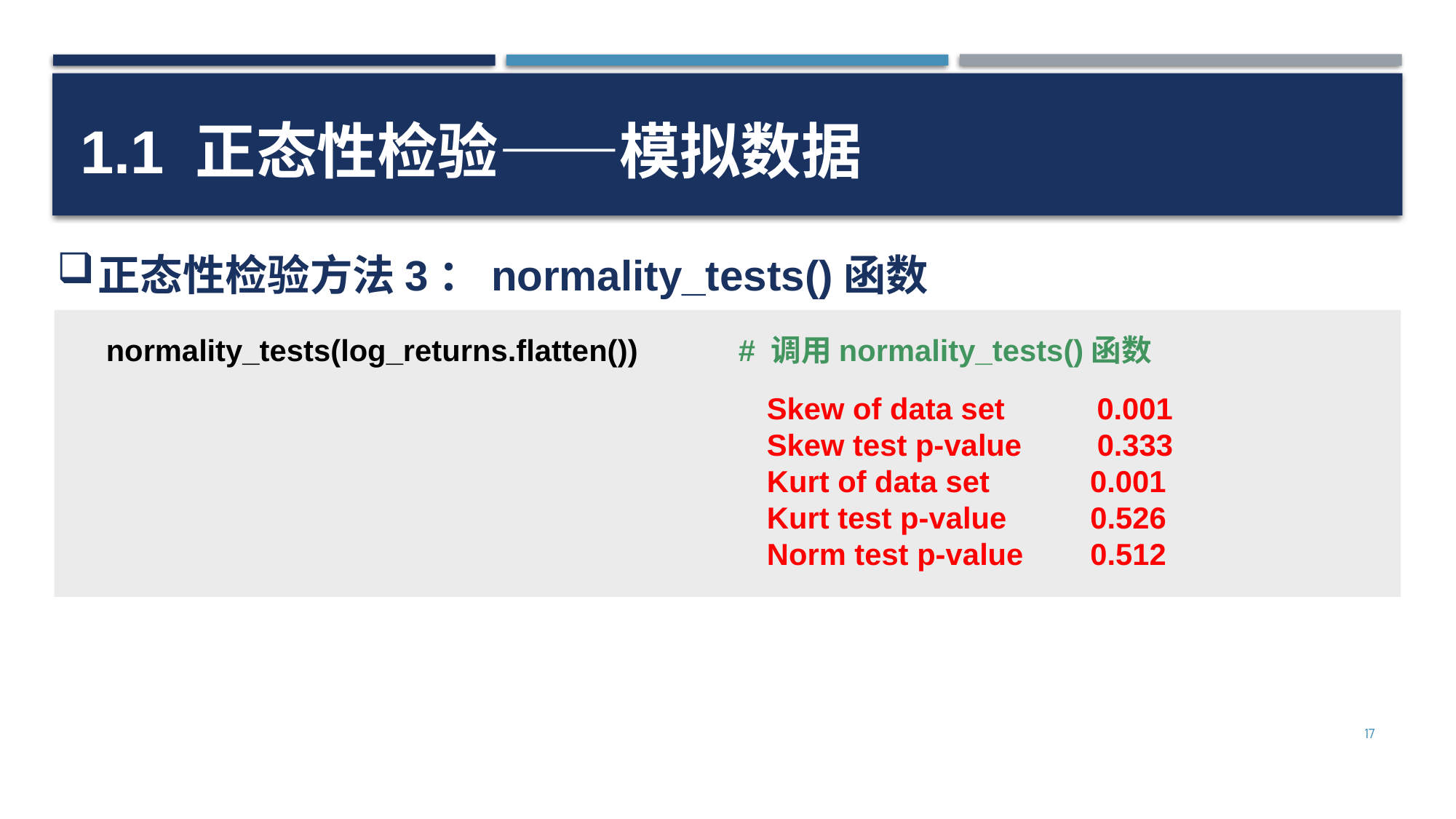

1.1 正态性检验——模拟数据
正态性检验方法3：normality_tests()函数

normality_tests(log_returns.flatten())
# 调用normality_tests()函数
Skew of data set           0.001
Skew test p-value         0.333
Kurt of data set            0.001
Kurt test p-value          0.526
Norm test p-value        0.512
17